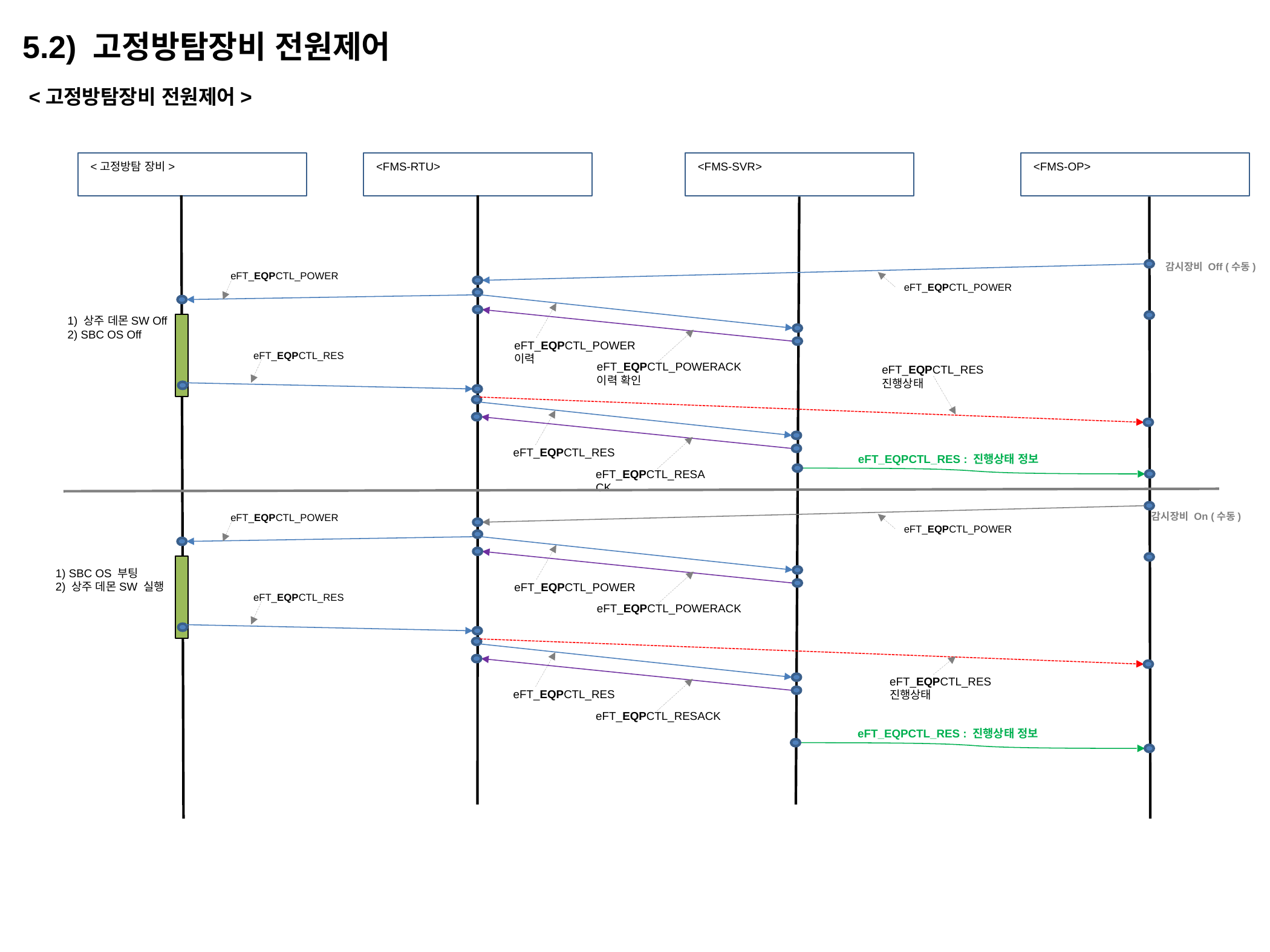

5.2) 고정방탐장비 전원제어
<고정방탐장비 전원제어>
<고정방탐 장비>
<FMS-RTU>
<FMS-OP>
<FMS-SVR>
감시장비 Off (수동)

eFT_EQPCTL_POWER
eFT_EQPCTL_POWER

1) 상주 데몬SW Off
2) SBC OS Off

eFT_EQPCTL_POWER
이력

eFT_EQPCTL_RES
eFT_EQPCTL_POWERACK
이력 확인
eFT_EQPCTL_RES
진행상태

eFT_EQPCTL_RES

eFT_EQPCTL_RES : 진행상태 정보
eFT_EQPCTL_RESACK

감시장비 On (수동)
eFT_EQPCTL_POWER
eFT_EQPCTL_POWER

1) SBC OS 부팅
2) 상주 데몬SW 실행

eFT_EQPCTL_POWER

eFT_EQPCTL_RES
eFT_EQPCTL_POWERACK

eFT_EQPCTL_RES
진행상태

eFT_EQPCTL_RES

eFT_EQPCTL_RESACK
eFT_EQPCTL_RES : 진행상태 정보